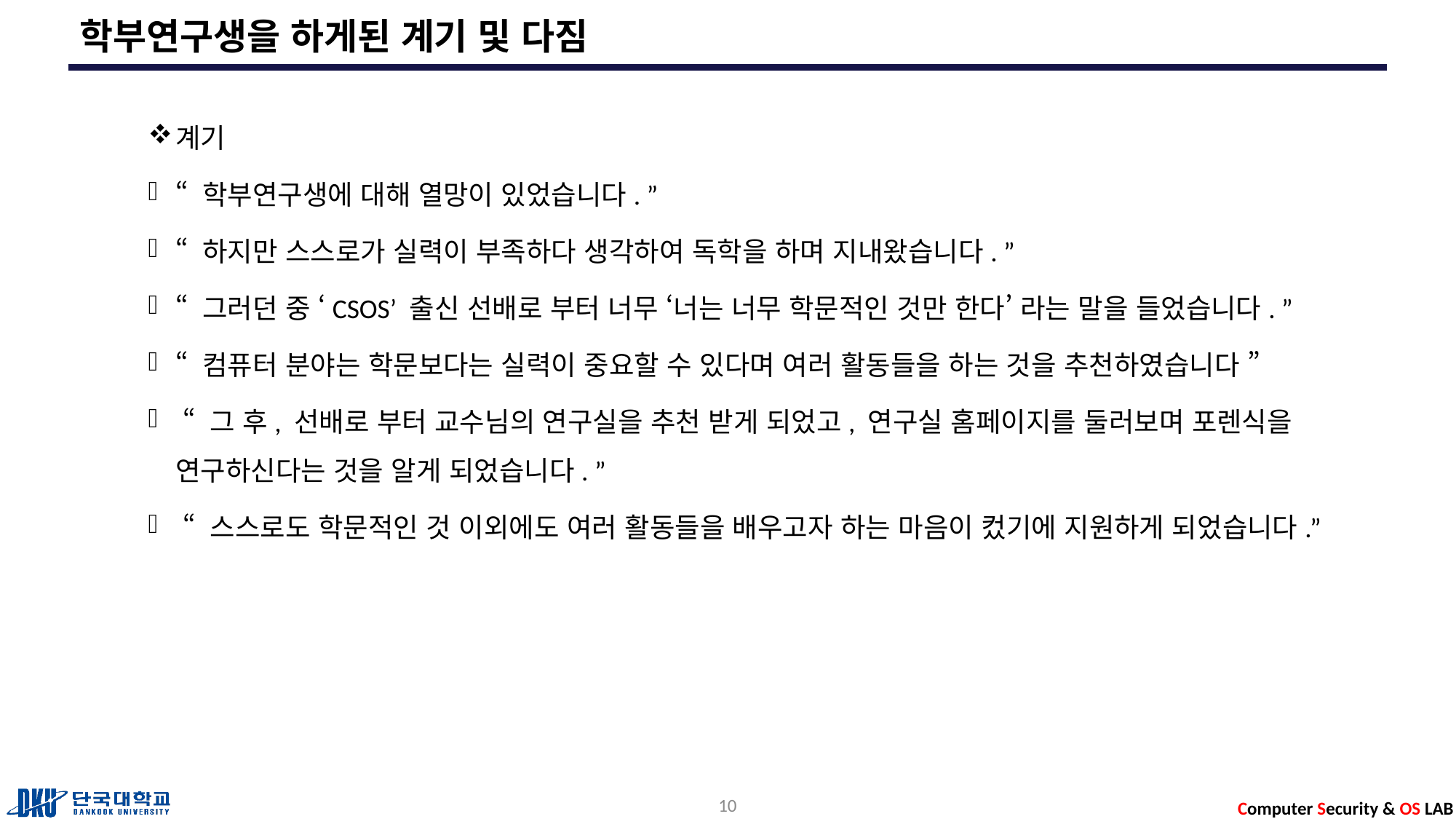

# 학부연구생을 하게된 계기 및 다짐
계기
“ 학부연구생에 대해 열망이 있었습니다. ”
“ 하지만 스스로가 실력이 부족하다 생각하여 독학을 하며 지내왔습니다. ”
“ 그러던 중 ‘CSOS’ 출신 선배로 부터 너무 ‘너는 너무 학문적인 것만 한다’ 라는 말을 들었습니다. ”
“ 컴퓨터 분야는 학문보다는 실력이 중요할 수 있다며 여러 활동들을 하는 것을 추천하였습니다 ”
 “ 그 후, 선배로 부터 교수님의 연구실을 추천 받게 되었고, 연구실 홈페이지를 둘러보며 포렌식을 연구하신다는 것을 알게 되었습니다. ”
 “ 스스로도 학문적인 것 이외에도 여러 활동들을 배우고자 하는 마음이 컸기에 지원하게 되었습니다.”
10